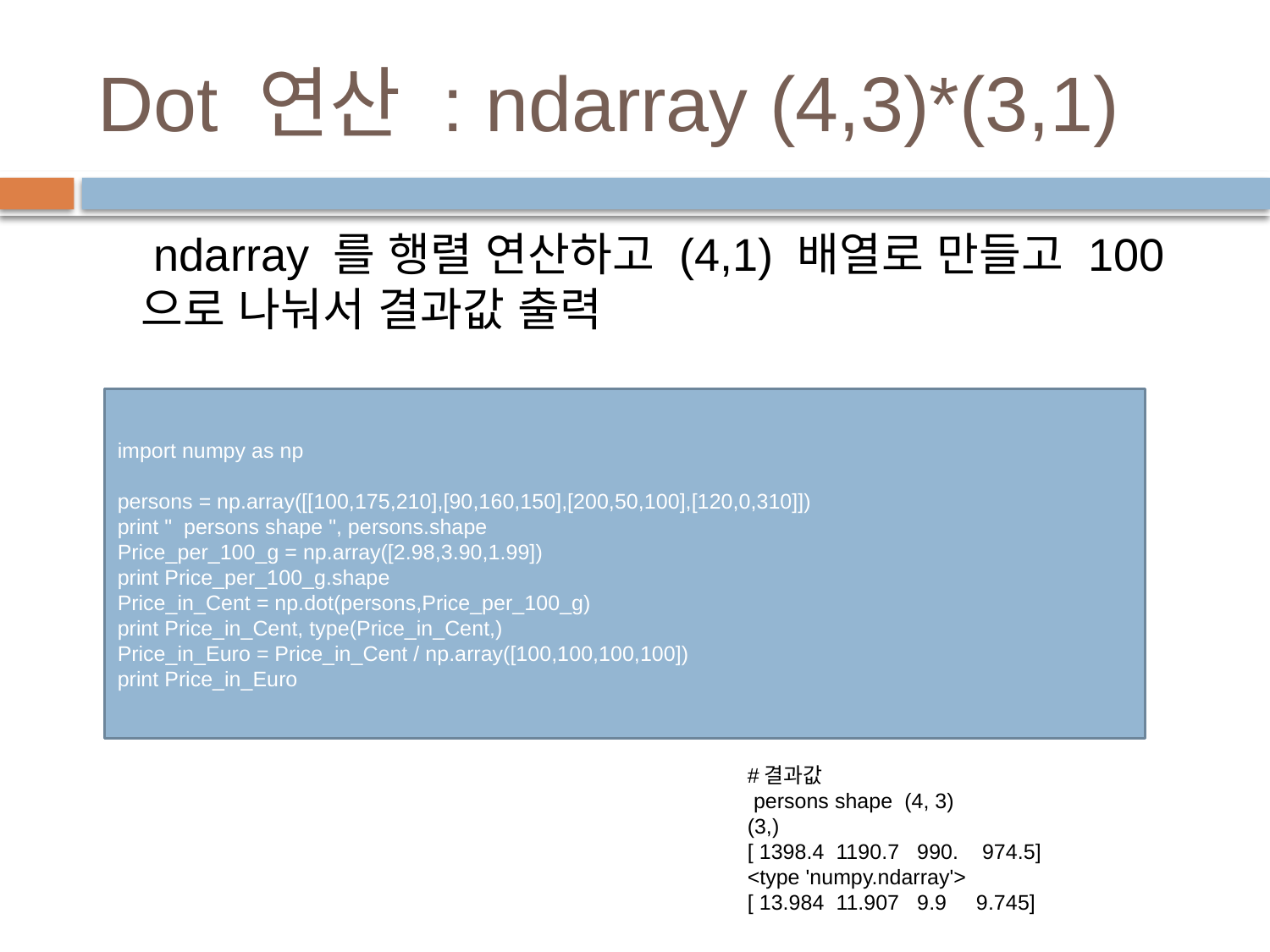

# Dot 연산 : ndarray (4,3)*(3,1)
 ndarray 를 행렬 연산하고 (4,1) 배열로 만들고 100으로 나눠서 결과값 출력
import numpy as np

persons = np.array([[100,175,210],[90,160,150],[200,50,100],[120,0,310]])
print "  persons shape ", persons.shape
Price_per_100_g = np.array([2.98,3.90,1.99])
print Price_per_100_g.shape
Price_in_Cent = np.dot(persons,Price_per_100_g)
print Price_in_Cent, type(Price_in_Cent,)
Price_in_Euro = Price_in_Cent / np.array([100,100,100,100])
print Price_in_Euro
#결과값
 persons shape  (4, 3)
(3,)
[ 1398.4  1190.7   990.    974.5] <type 'numpy.ndarray'>
[ 13.984  11.907   9.9     9.745]